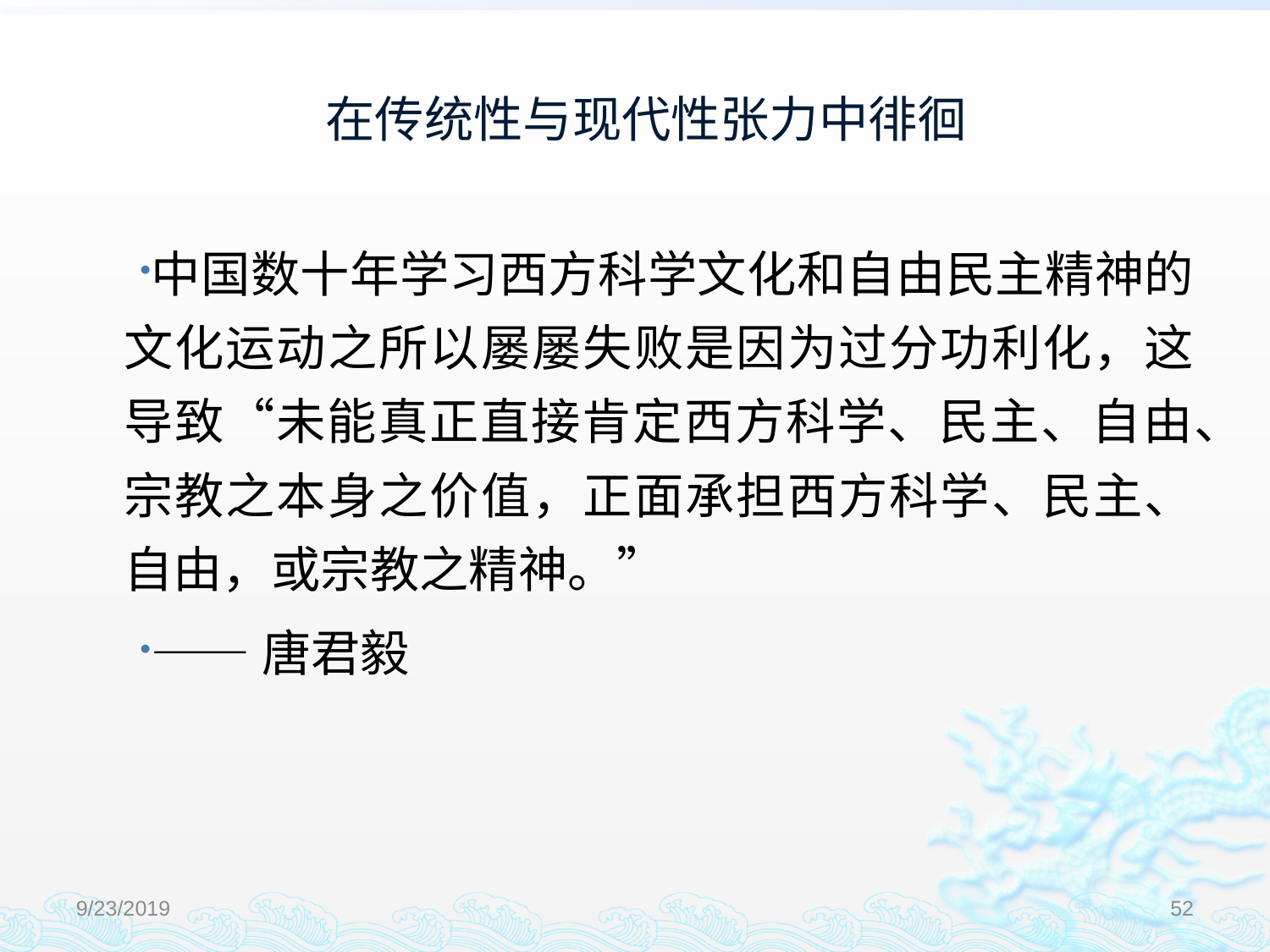

# 在传统性与现代性张力中徘徊
中国数十年学习西方科学文化和自由民主精神的文化运动之所以屡屡失败是因为过分功利化，这导致“未能真正直接肯定西方科学、民主、自由、宗教之本身之价值，正面承担西方科学、民主、自由，或宗教之精神。”
——唐君毅

9/23/2019

52